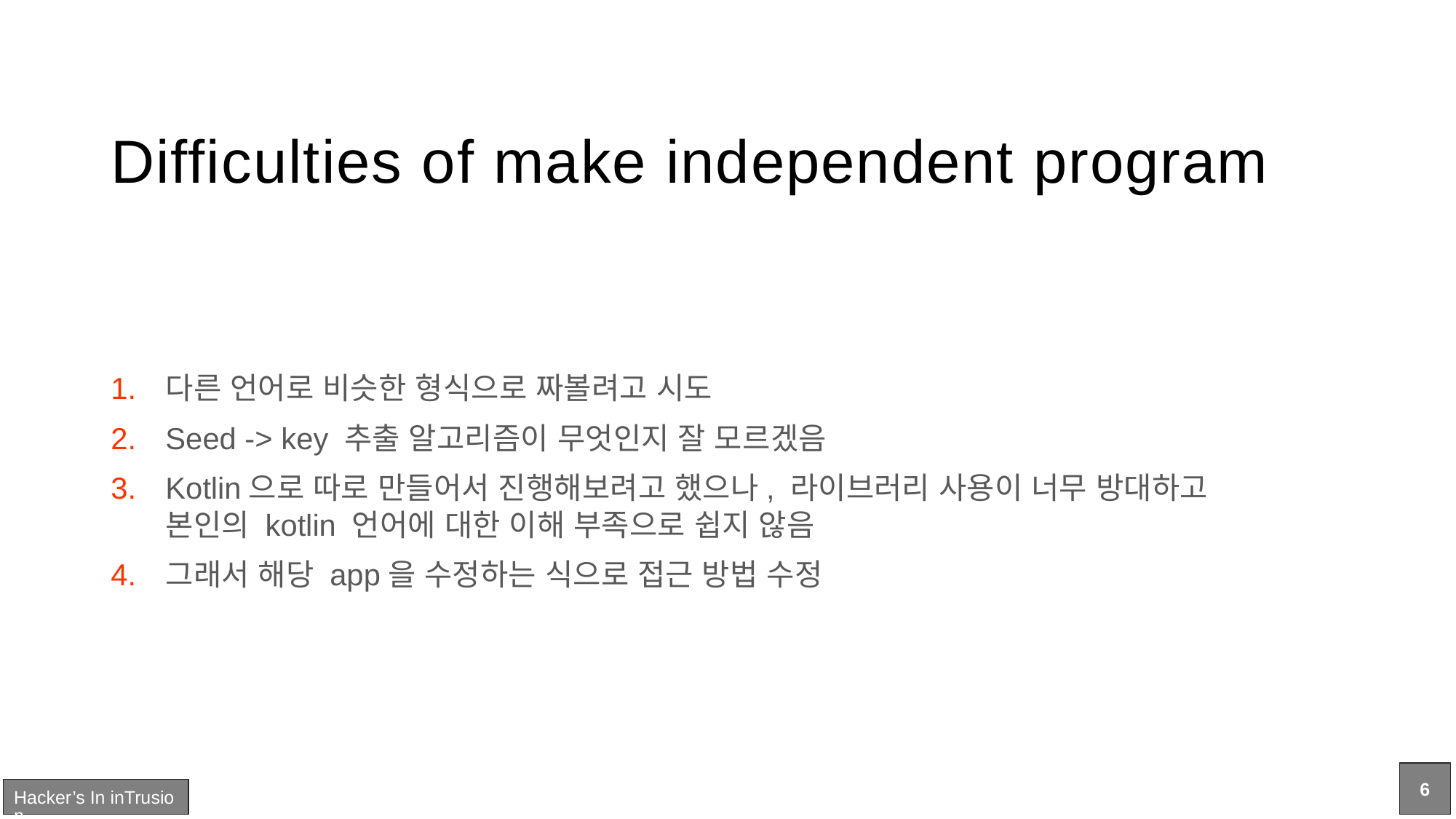

# Difficulties of make independent program
다른 언어로 비슷한 형식으로 짜볼려고 시도
Seed -> key 추출 알고리즘이 무엇인지 잘 모르겠음
Kotlin으로 따로 만들어서 진행해보려고 했으나, 라이브러리 사용이 너무 방대하고 본인의 kotlin 언어에 대한 이해 부족으로 쉽지 않음
그래서 해당 app을 수정하는 식으로 접근 방법 수정
6
Hacker’s In inTrusion